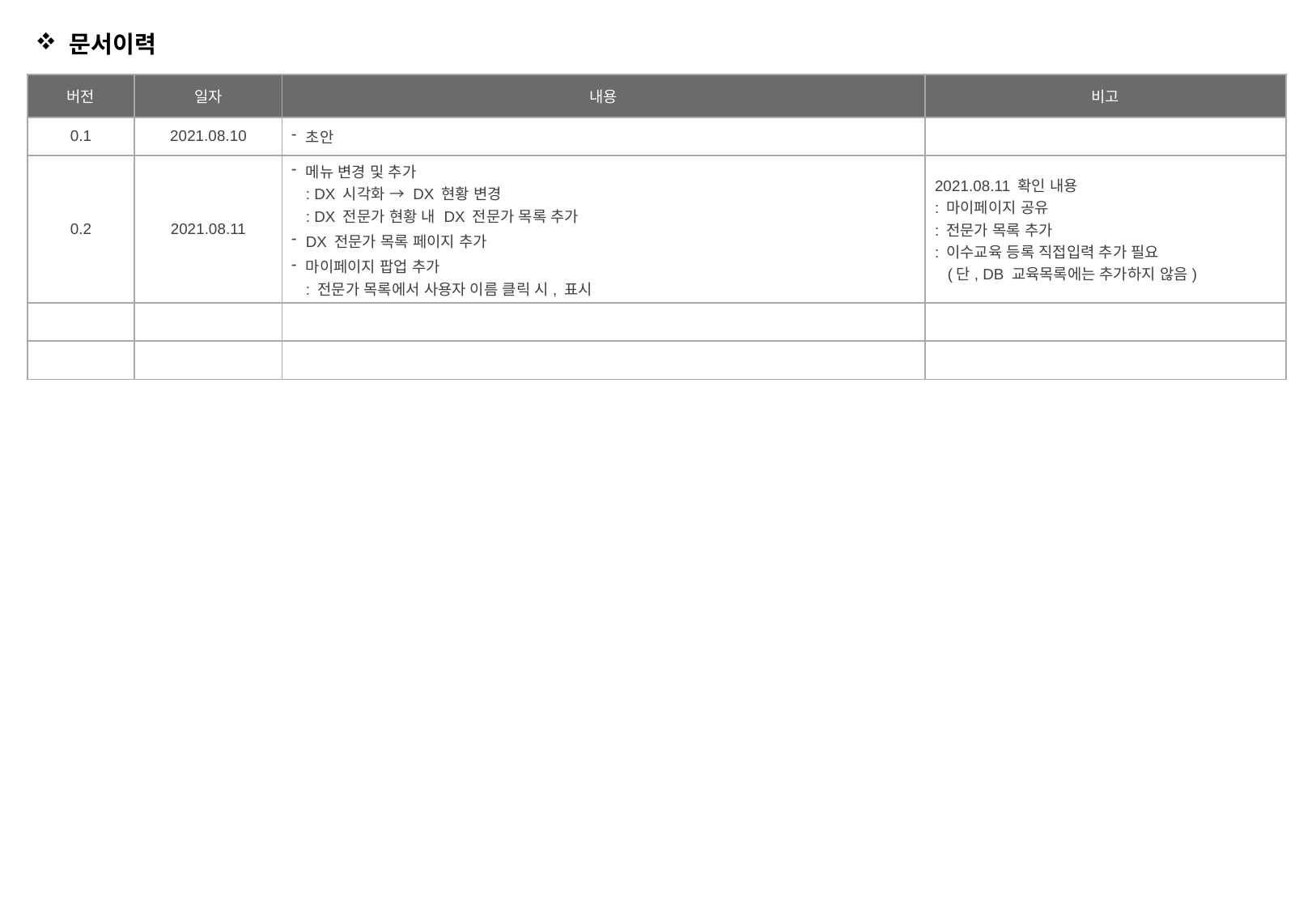

문서이력
| 버전 | 일자 | 내용 | 비고 |
| --- | --- | --- | --- |
| 0.1 | 2021.08.10 | 초안 |  |
| 0.2 | 2021.08.11 | 메뉴 변경 및 추가 : DX 시각화 → DX 현황 변경 : DX 전문가 현황 내 DX 전문가 목록 추가 DX 전문가 목록 페이지 추가 마이페이지 팝업 추가 : 전문가 목록에서 사용자 이름 클릭 시, 표시 그외 설명글 변경 및 일부 표시 내용 변경 | 2021.08.11 확인 내용 : 마이페이지 공유 : 전문가 목록 추가 : 이수교육 등록 직접입력 추가 필요 (단, DB 교육목록에는 추가하지 않음) |
|  |  |  |  |
|  |  |  |  |